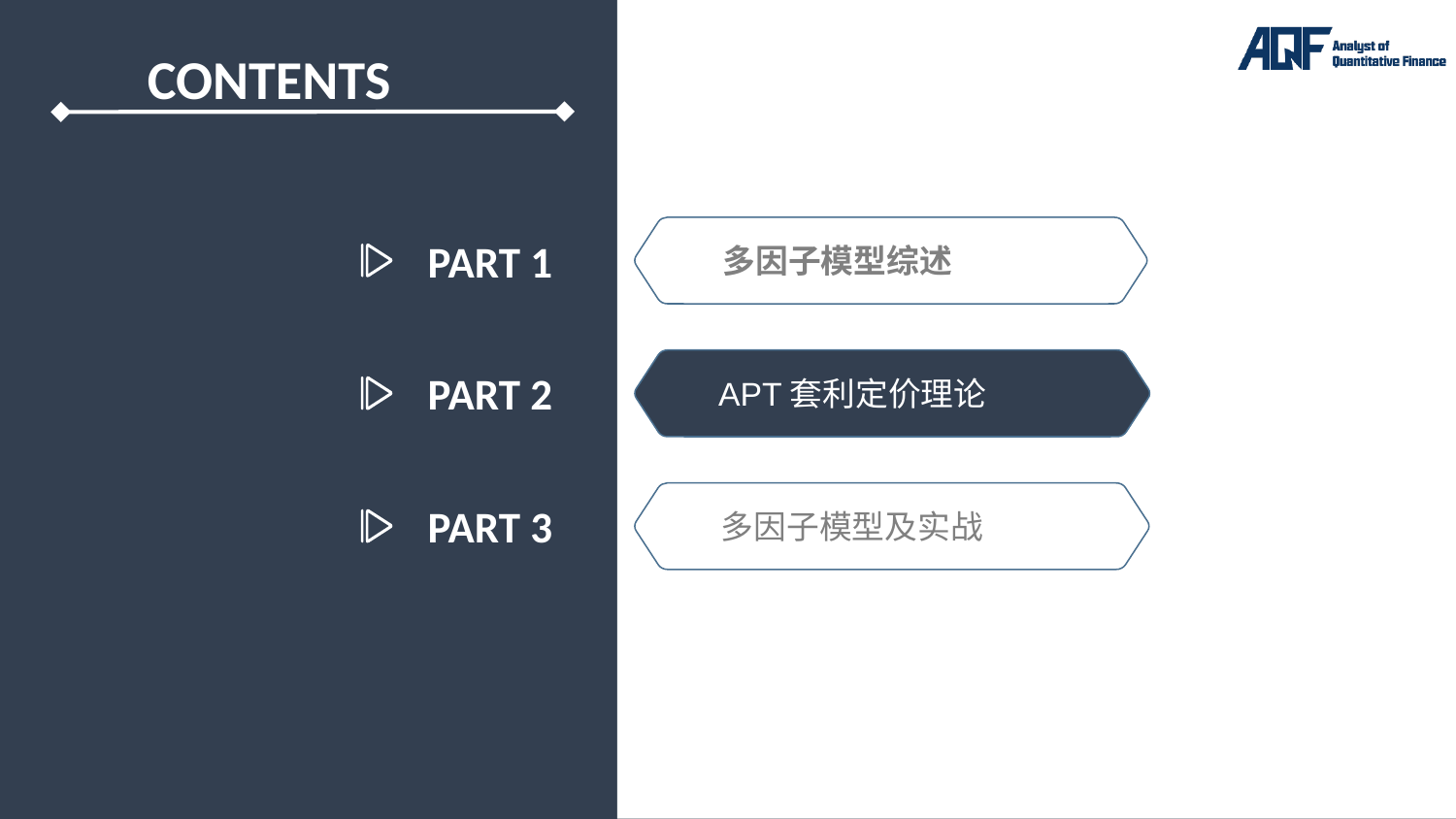

PART 1
多因子模型综述

PART 2
APT套利定价理论

PART 3
多因子模型及实战